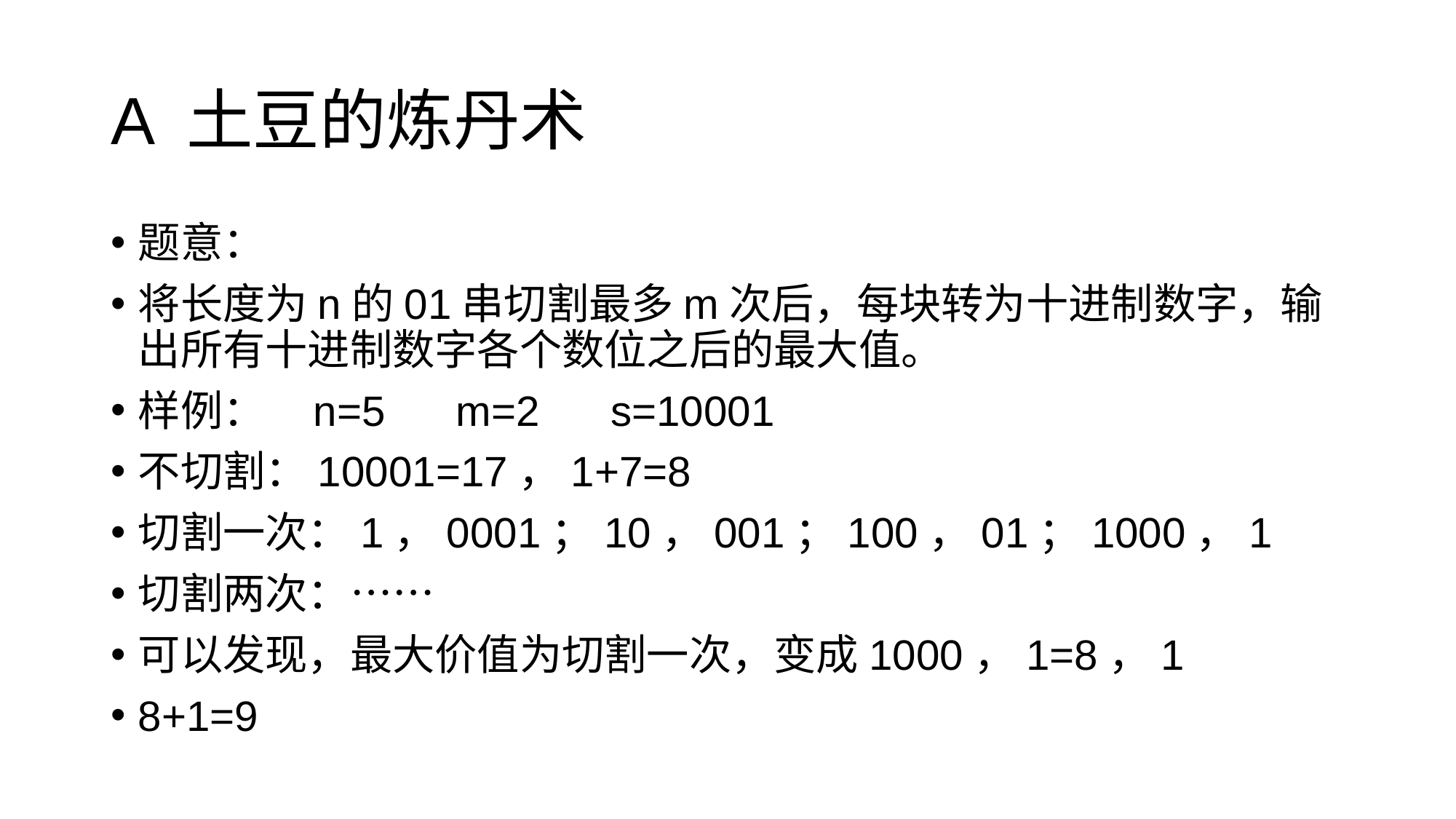

# A 土豆的炼丹术

题意：
将长度为n的01串切割最多m次后，每块转为十进制数字，输出所有十进制数字各个数位之后的最大值。
样例：    n=5      m=2      s=10001
不切割：10001=17，1+7=8
切割一次：1，0001；10，001；100，01；1000，1
切割两次：……
可以发现，最大价值为切割一次，变成1000，1=8，1
8+1=9